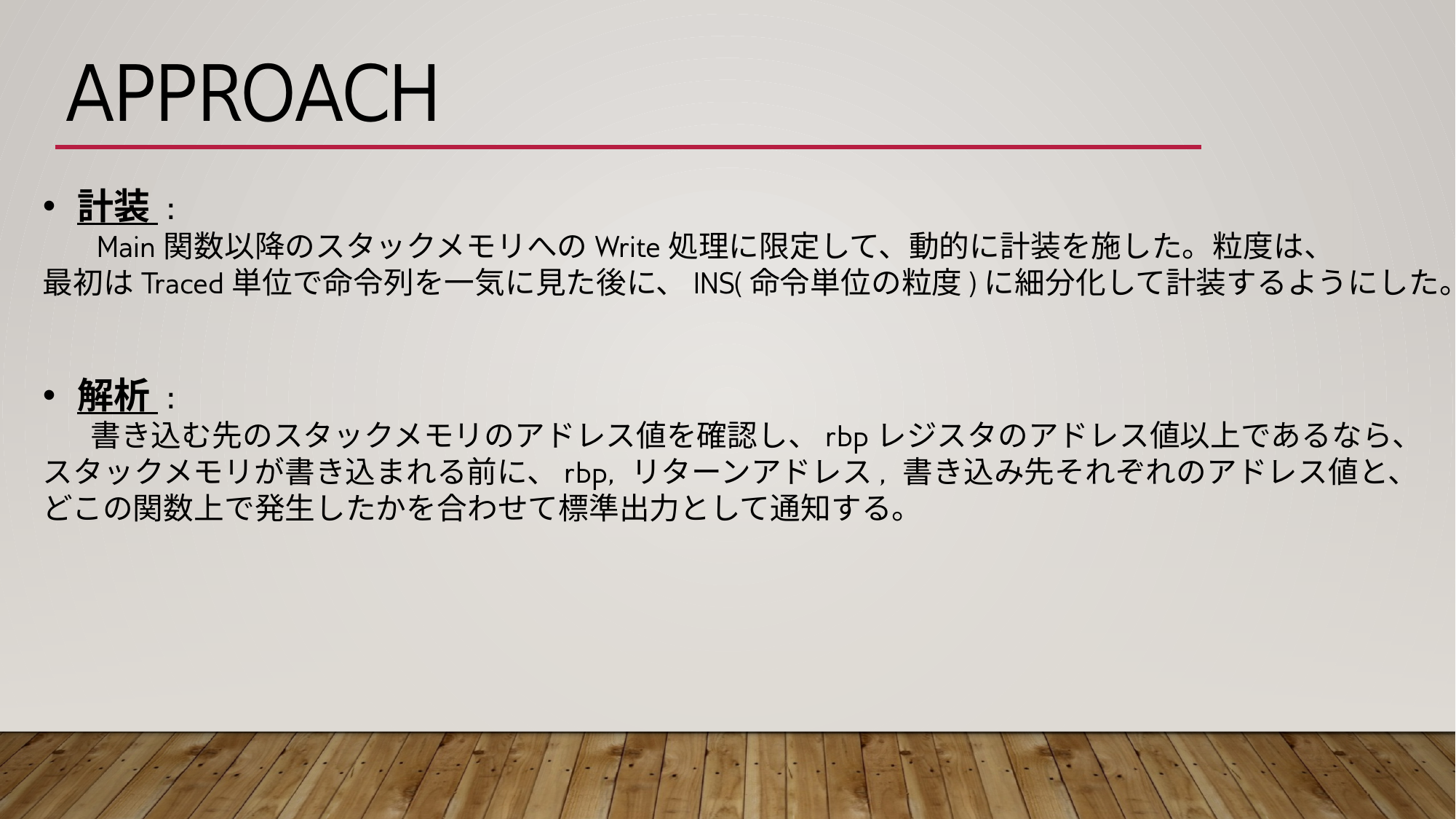

# APPROACH
計装 :
      Main関数以降のスタックメモリへのWrite処理に限定して、動的に計装を施した。粒度は、
最初はTraced単位で命令列を一気に見た後に、INS(命令単位の粒度)に細分化して計装するようにした。

解析 :
      書き込む先のスタックメモリのアドレス値を確認し、rbpレジスタのアドレス値以上であるなら、
スタックメモリが書き込まれる前に、rbp, リターンアドレス, 書き込み先それぞれのアドレス値と、
どこの関数上で発生したかを合わせて標準出力として通知する。